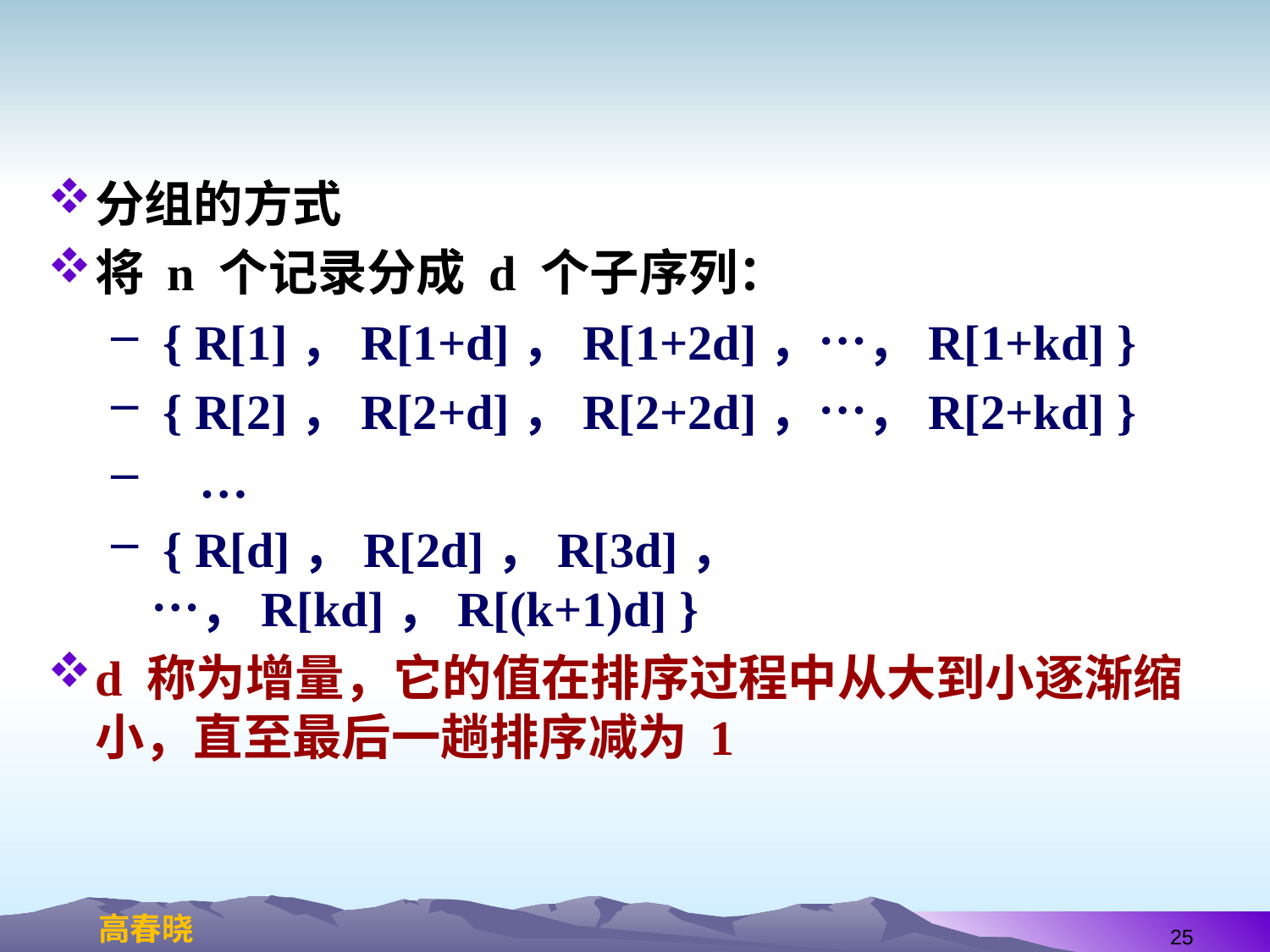

#
分组的方式
将 n 个记录分成 d 个子序列：
 { R[1]，R[1+d]，R[1+2d]，…，R[1+kd] }
 { R[2]，R[2+d]，R[2+2d]，…，R[2+kd] }
    …
 { R[d]，R[2d]，R[3d]，…，R[kd]，R[(k+1)d] }
d 称为增量，它的值在排序过程中从大到小逐渐缩小，直至最后一趟排序减为 1

25